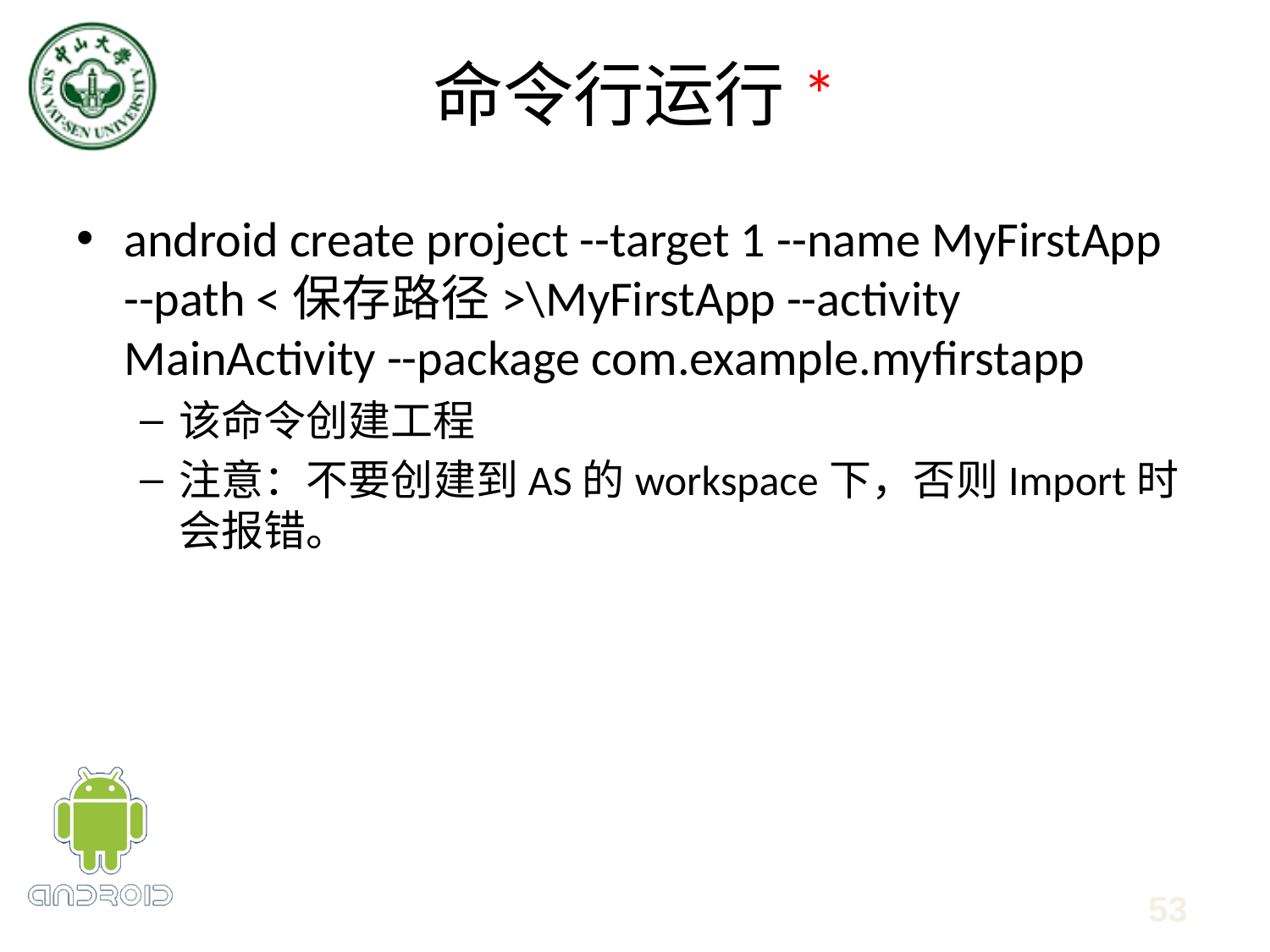

# 命令行运行*
android create project --target 1 --name MyFirstApp --path <保存路径>\MyFirstApp --activity MainActivity --package com.example.myfirstapp
该命令创建工程
注意：不要创建到AS的workspace下，否则Import时会报错。

53